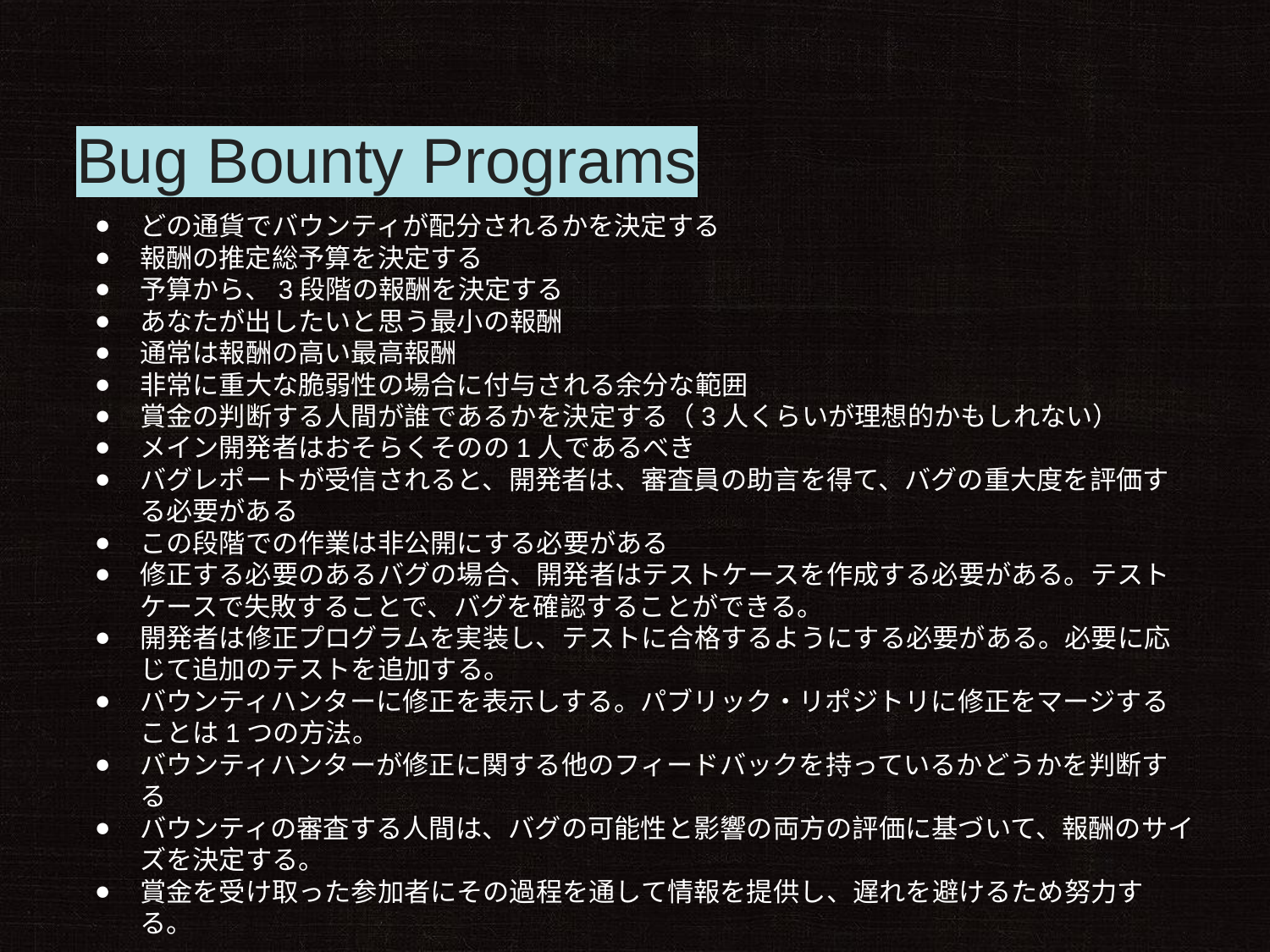

# Bug Bounty Programs
どの通貨でバウンティが配分されるかを決定する
報酬の推定総予算を決定する
予算から、3段階の報酬を決定する
あなたが出したいと思う最小の報酬
通常は報酬の高い最高報酬
非常に重大な脆弱性の場合に付与される余分な範囲
賞金の判断する人間が誰であるかを決定する（3人くらいが理想的かもしれない）
メイン開発者はおそらくそのの1人であるべき
バグレポートが受信されると、開発者は、審査員の助言を得て、バグの重大度を評価する必要がある
この段階での作業は非公開にする必要がある
修正する必要のあるバグの場合、開発者はテストケースを作成する必要がある。テストケースで失敗することで、バグを確認することができる。
開発者は修正プログラムを実装し、テストに合格するようにする必要がある。必要に応じて追加のテストを追加する。
バウンティハンターに修正を表示しする。パブリック・リポジトリに修正をマージすることは1つの方法。
バウンティハンターが修正に関する他のフィードバックを持っているかどうかを判断する
バウンティの審査する人間は、バグの可能性と影響の両方の評価に基づいて、報酬のサイズを決定する。
賞金を受け取った参加者にその過程を通して情報を提供し、遅れを避けるため努力する。